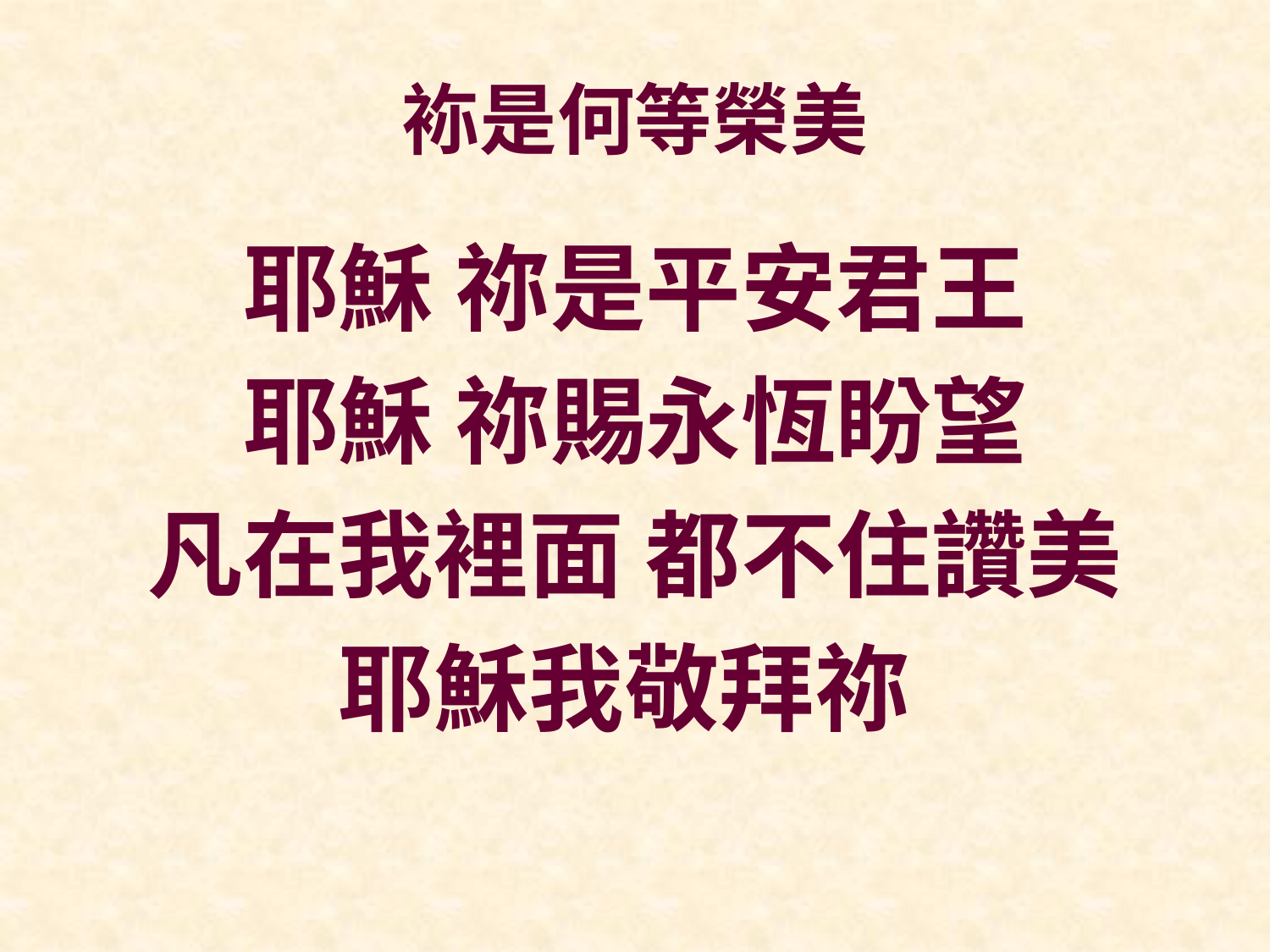

# 袮是何等榮美
耶穌 祢是平安君王
耶穌 祢賜永恆盼望
凡在我裡面 都不住讚美
耶穌我敬拜祢